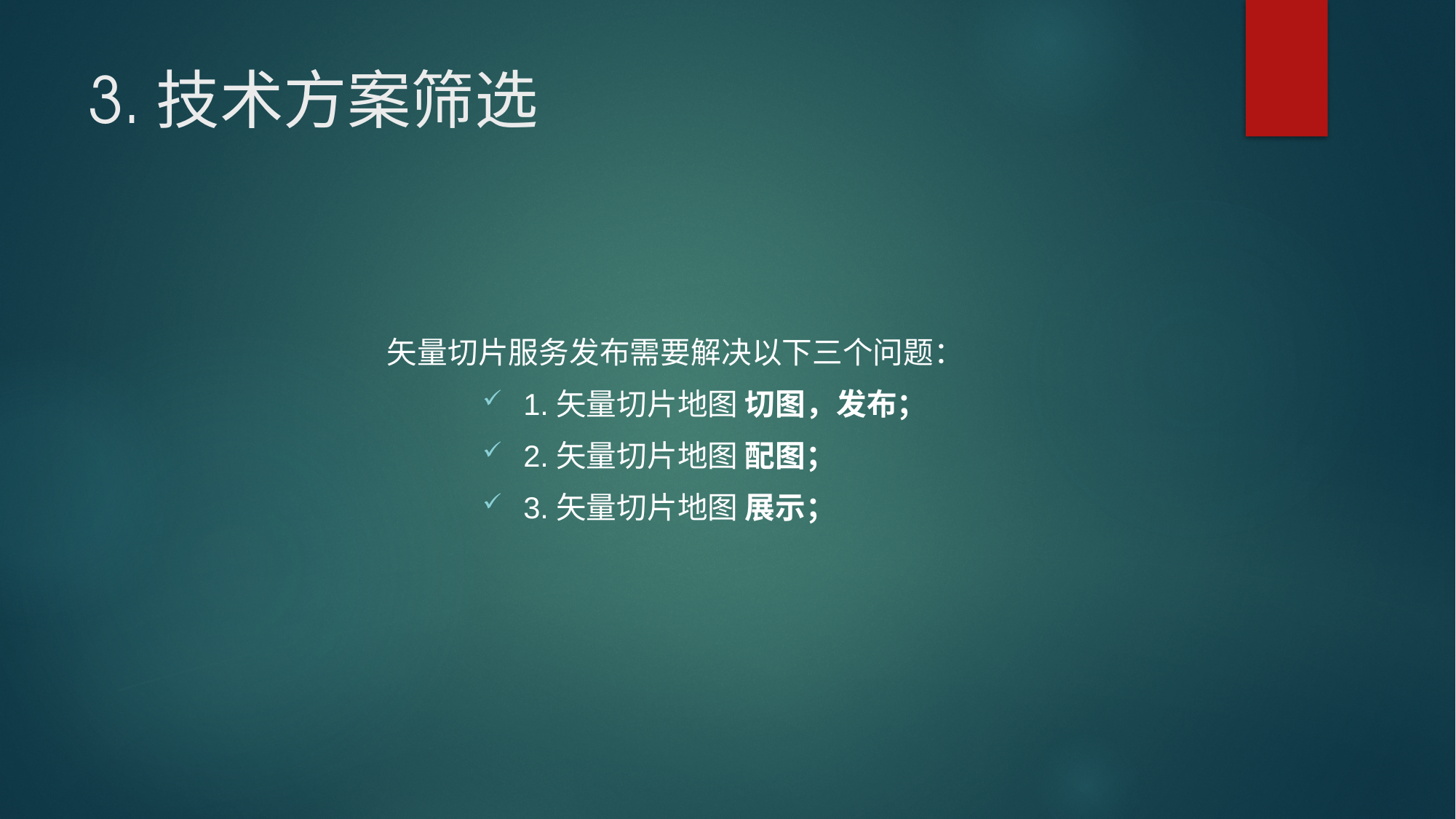

# 3.技术方案筛选
矢量切片服务发布需要解决以下三个问题：
1.矢量切片地图 切图，发布；
2.矢量切片地图 配图；
3.矢量切片地图 展示；